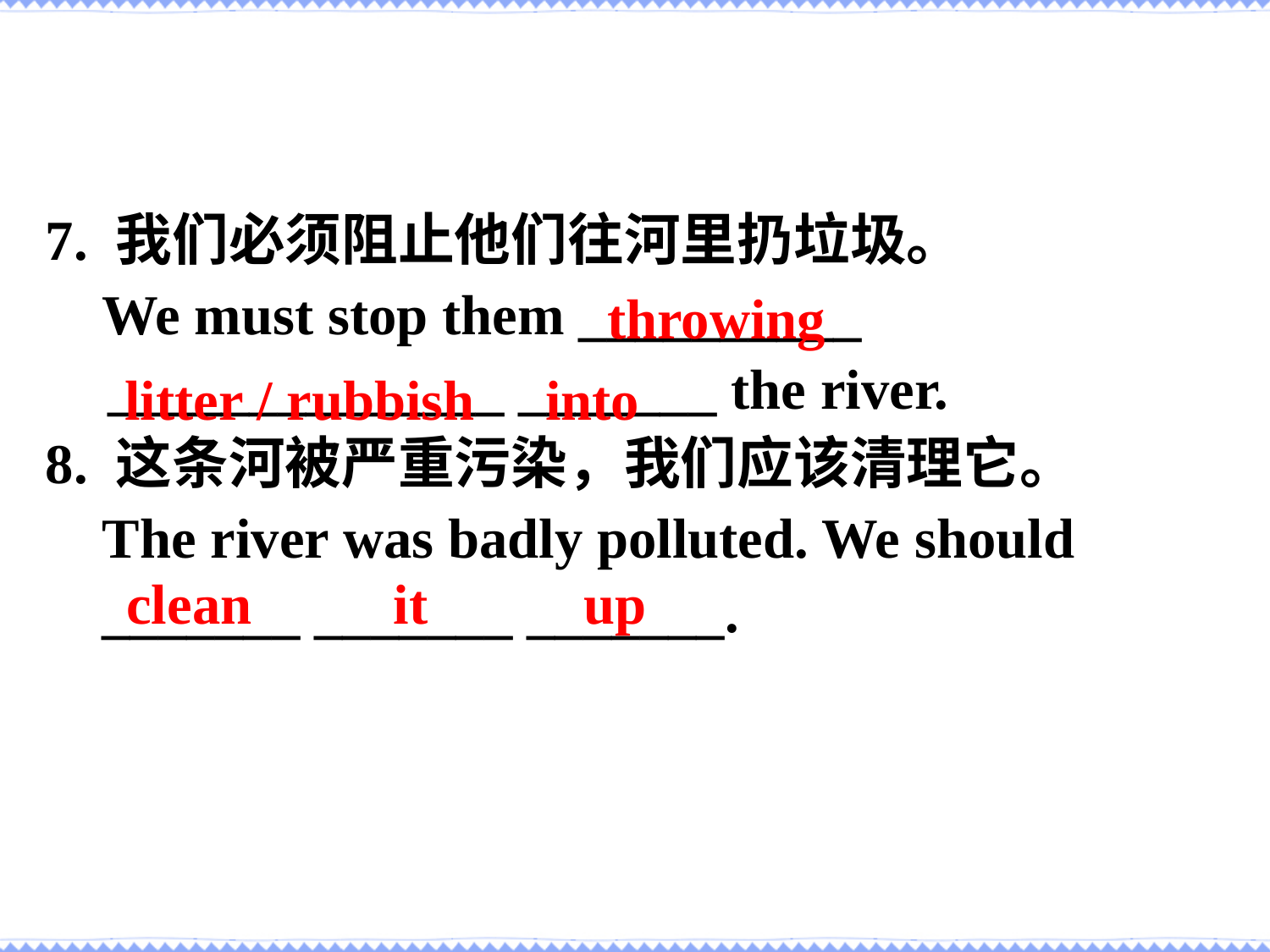

7. 我们必须阻止他们往河里扔垃圾。
    We must stop them __________ ______________ _______ the river.
8. 这条河被严重污染，我们应该清理它。
    The river was badly polluted. We should
    _______ _______ _______.
                                  throwing
litter / rubbish     into
clean          it           up